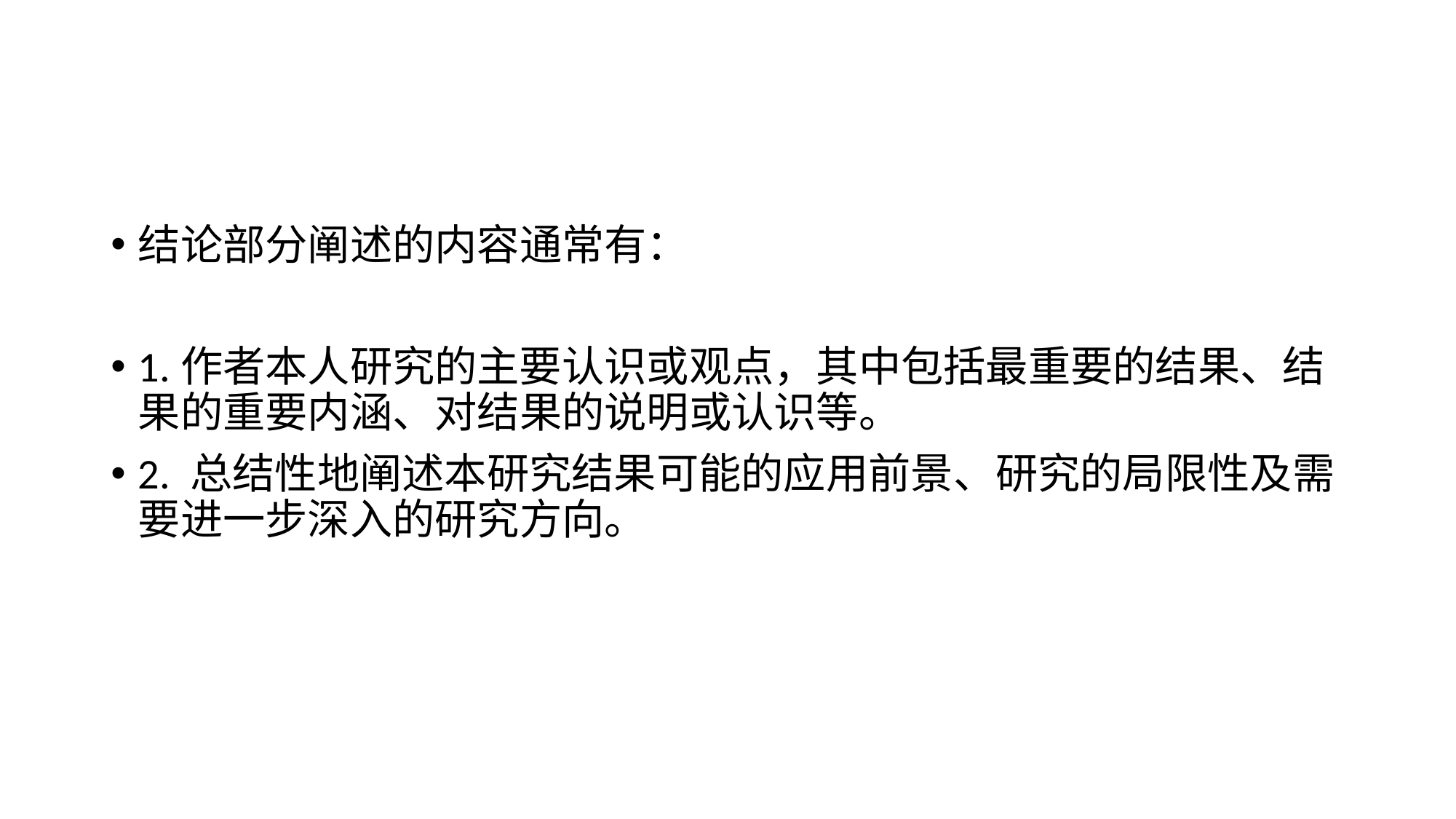

#
结论部分阐述的内容通常有：

1.作者本人研究的主要认识或观点，其中包括最重要的结果、结果的重要内涵、对结果的说明或认识等。
2. 总结性地阐述本研究结果可能的应用前景、研究的局限性及需要进一步深入的研究方向。